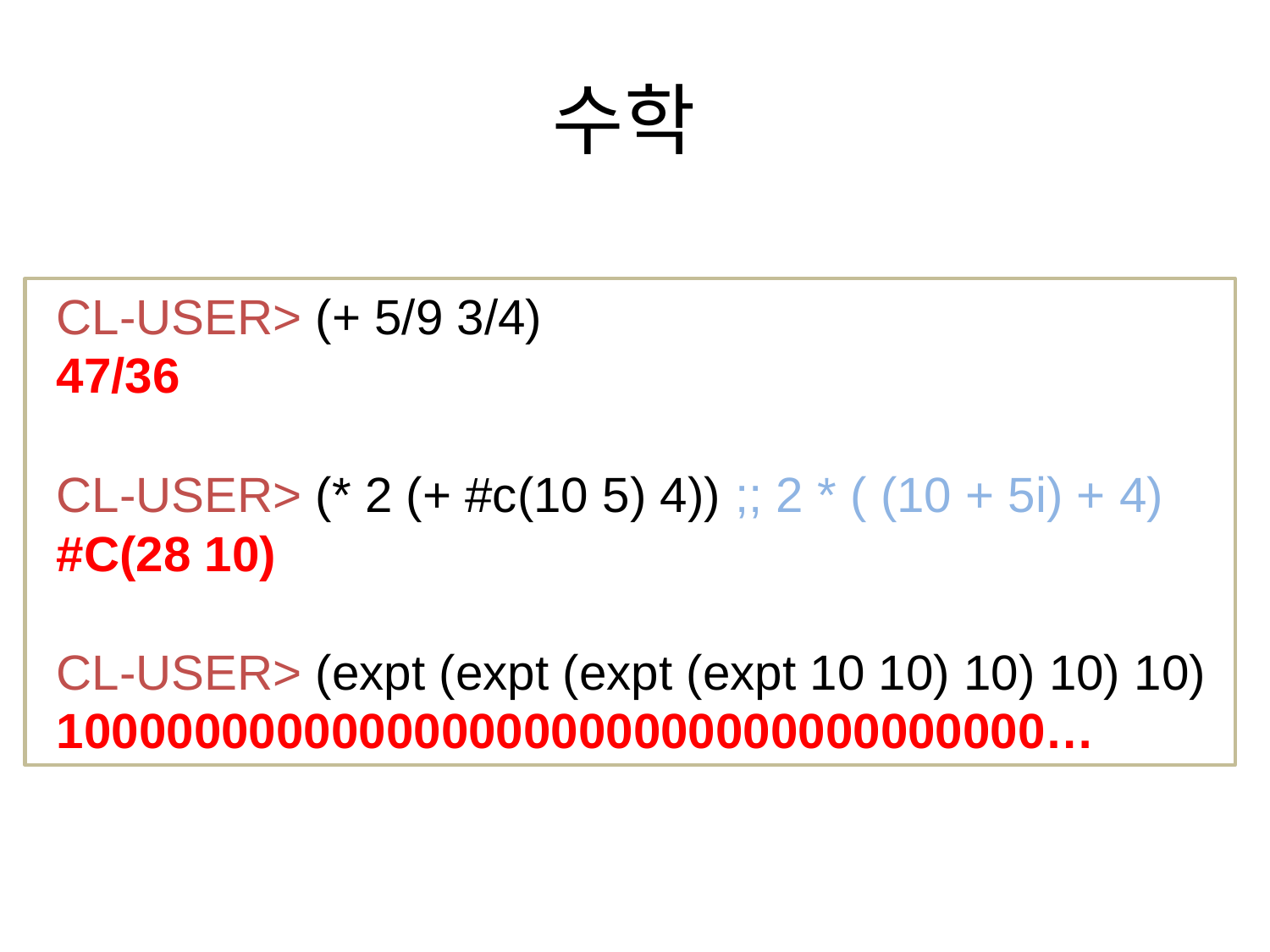

# 수학
CL-USER> (+ 5/9 3/4)
47/36

CL-USER> (* 2 (+ #c(10 5) 4)) ;; 2 * ( (10 + 5i) + 4)
#C(28 10)

CL-USER> (expt (expt (expt (expt 10 10) 10) 10) 10)
100000000000000000000000000000000000…